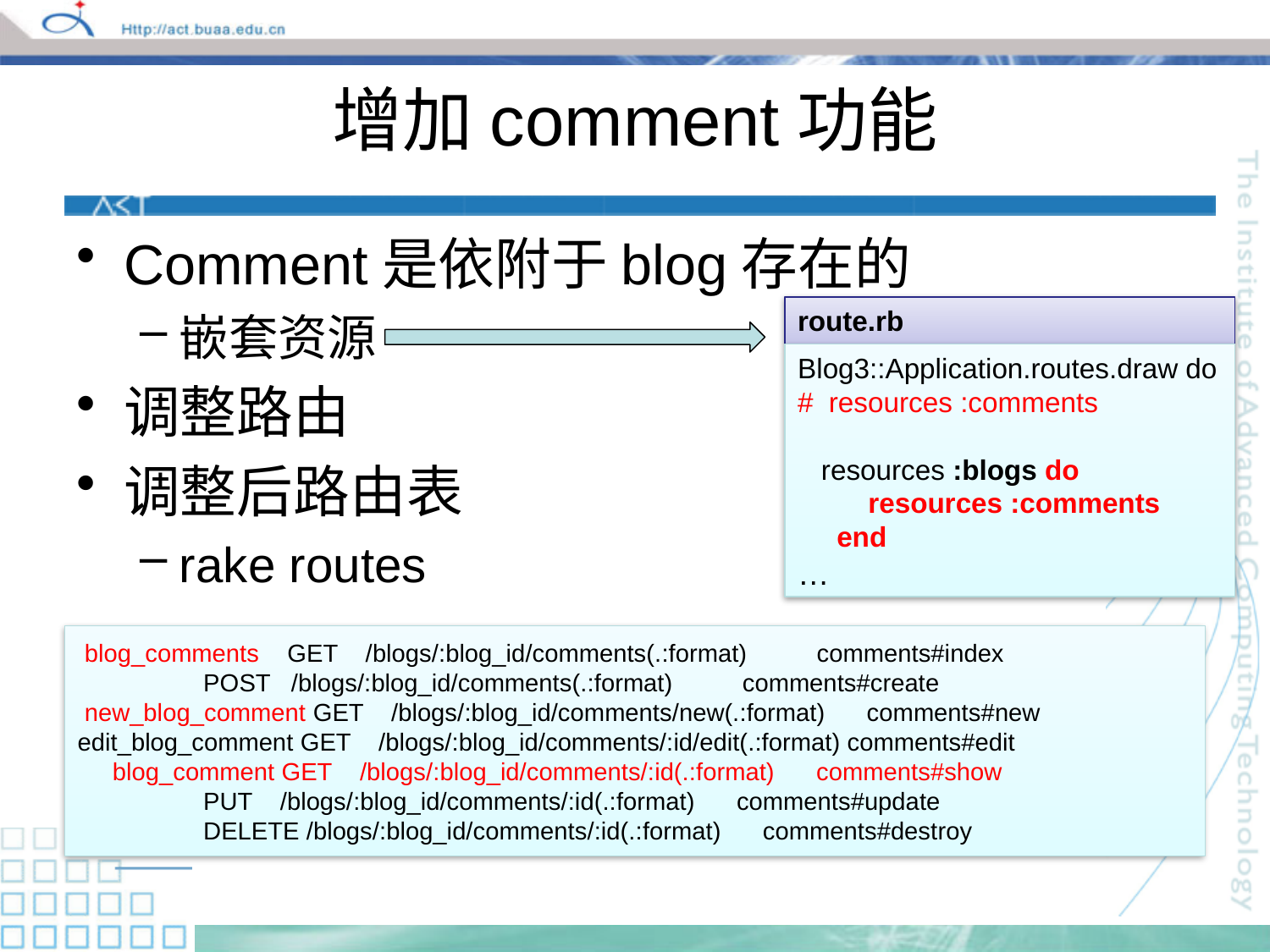

# 增加comment功能
Comment是依附于blog存在的
嵌套资源
调整路由
调整后路由表
rake routes

route.rb
Blog3::Application.routes.draw do
#  resources :comments

   resources :blogs do
         resources :comments
     end
…

 blog_comments    GET    /blogs/:blog_id/comments(.:format)          comments#index
                  POST   /blogs/:blog_id/comments(.:format)          comments#create
 new_blog_comment GET    /blogs/:blog_id/comments/new(.:format)      comments#new
edit_blog_comment GET    /blogs/:blog_id/comments/:id/edit(.:format) comments#edit
     blog_comment GET    /blogs/:blog_id/comments/:id(.:format)      comments#show
                  PUT    /blogs/:blog_id/comments/:id(.:format)      comments#update
                  DELETE /blogs/:blog_id/comments/:id(.:format)      comments#destroy